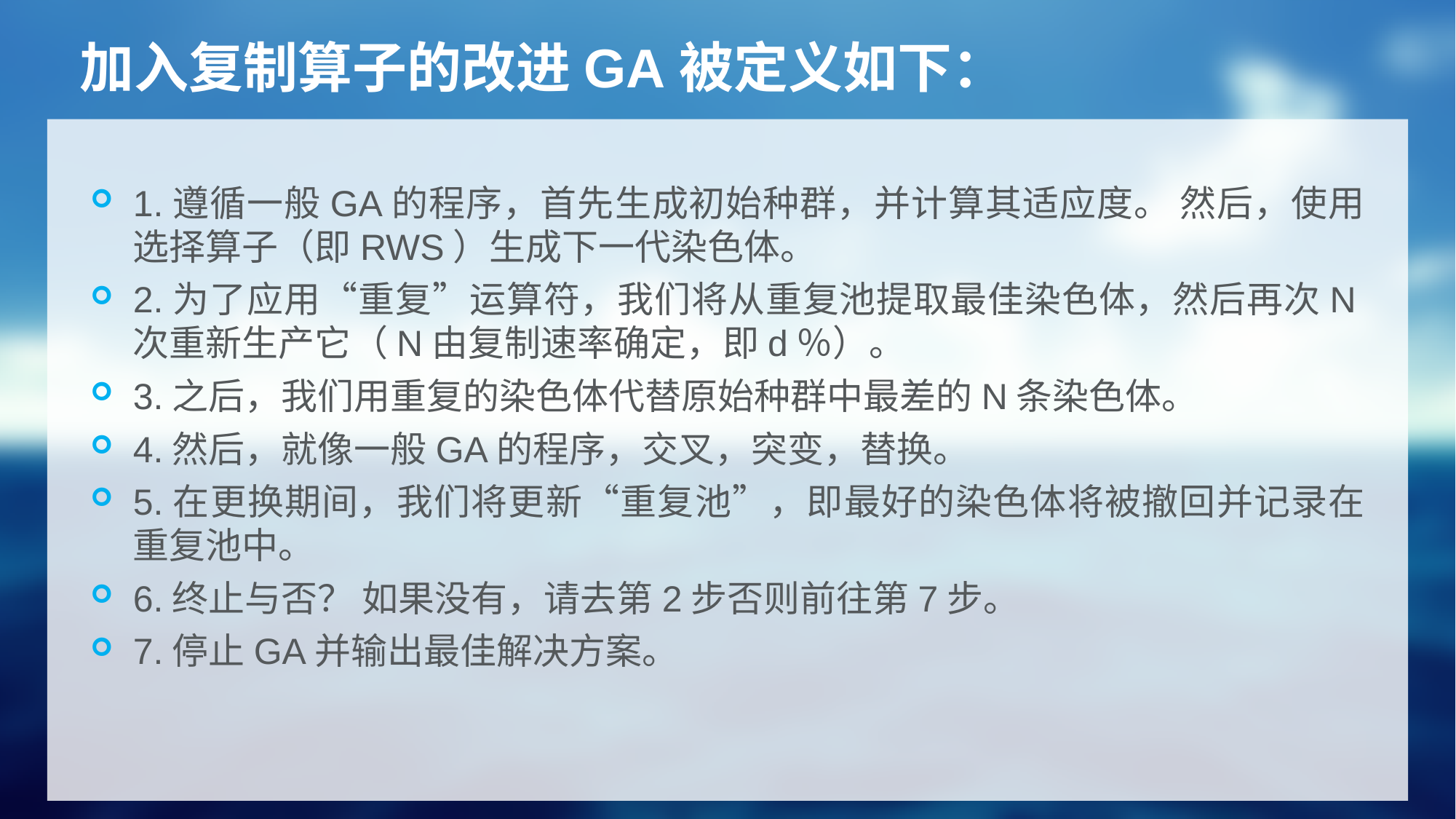

# 加入复制算子的改进GA被定义如下：
1.遵循一般GA的程序，首先生成初始种群，并计算其适应度。 然后，使用选择算子（即RWS）生成下一代染色体。
2.为了应用“重复”运算符，我们将从重复池提取最佳染色体，然后再次N次重新生产它（N由复制速率确定，即d％）。
3.之后，我们用重复的染色体代替原始种群中最差的N条染色体。
4.然后，就像一般GA的程序，交叉，突变，替换。
5.在更换期间，我们将更新“重复池”，即最好的染色体将被撤回并记录在重复池中。
6.终止与否？ 如果没有，请去第2步否则前往第7步。
7.停止GA并输出最佳解决方案。